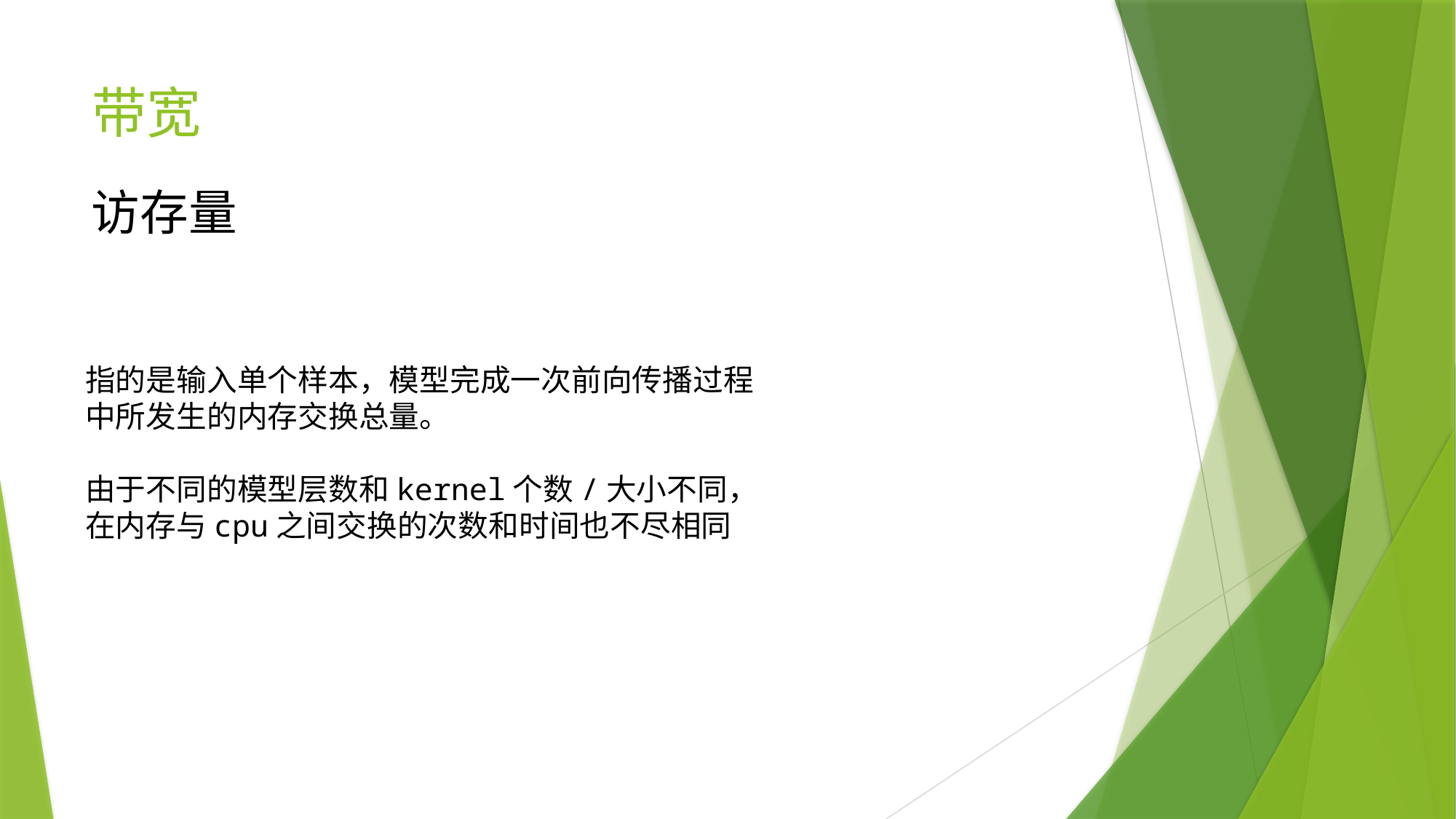

# 带宽
访存量
指的是输入单个样本，模型完成一次前向传播过程中所发生的内存交换总量。

由于不同的模型层数和kernel个数/大小不同，在内存与cpu之间交换的次数和时间也不尽相同